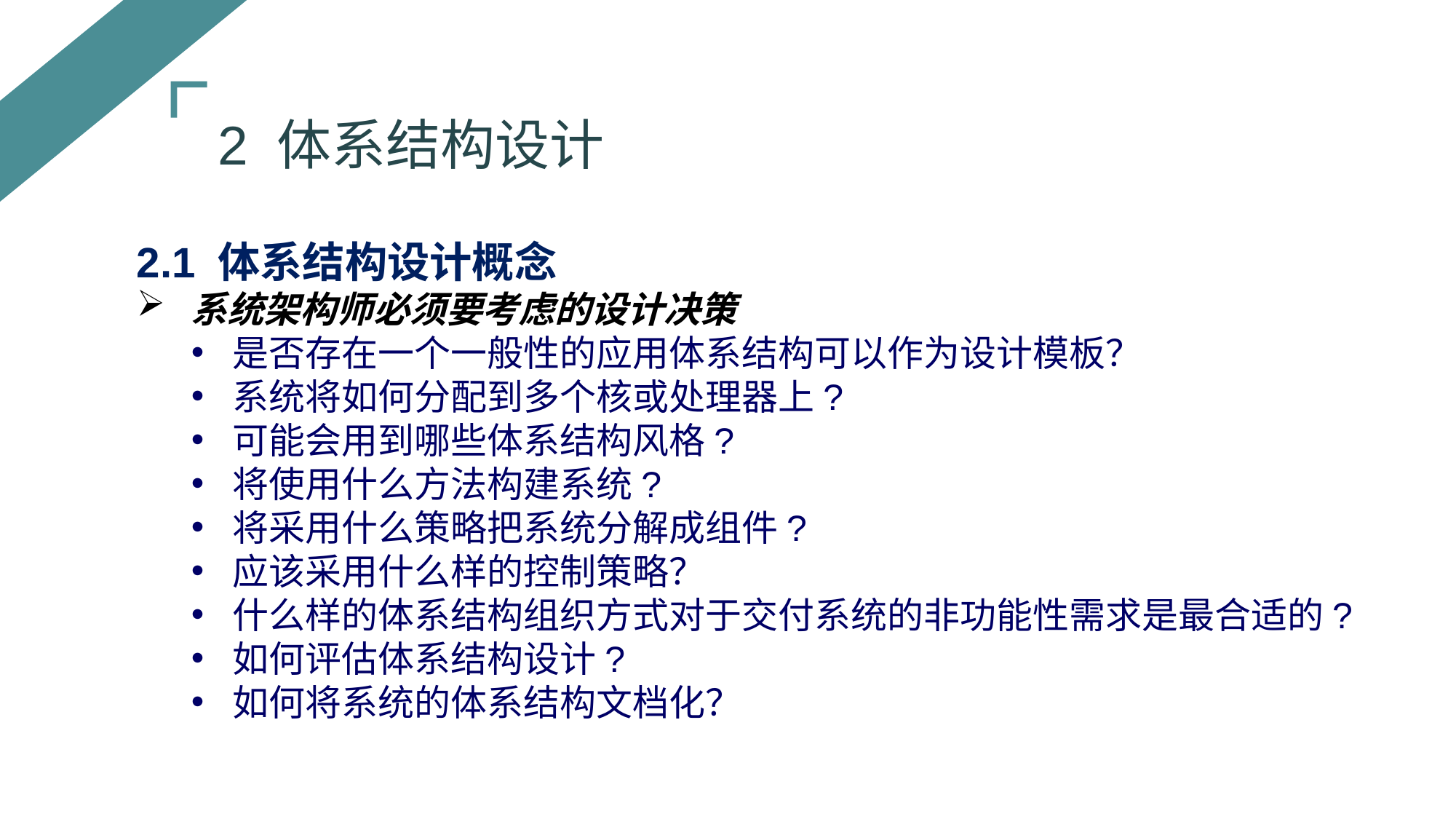

2 体系结构设计
2.1 体系结构设计概念
系统架构师必须要考虑的设计决策
是否存在一个一般性的应用体系结构可以作为设计模板？
系统将如何分配到多个核或处理器上?
可能会用到哪些体系结构风格?
将使用什么方法构建系统?
将采用什么策略把系统分解成组件?
应该采用什么样的控制策略？
什么样的体系结构组织方式对于交付系统的非功能性需求是最合适的?
如何评估体系结构设计?
如何将系统的体系结构文档化？